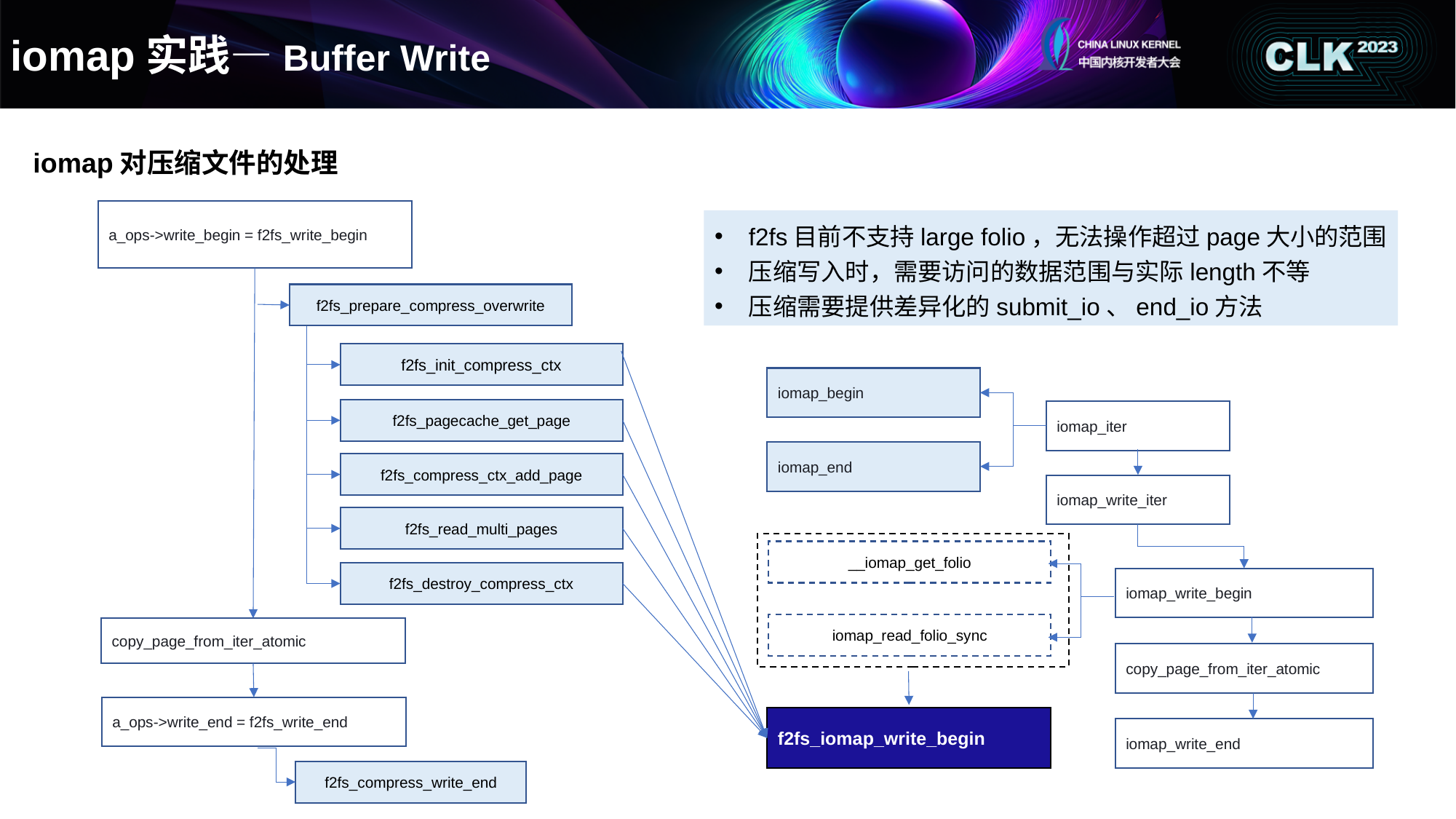

iomap实践—Buffer Write
iomap对压缩文件的处理
a_ops->write_begin = f2fs_write_begin
f2fs目前不支持large folio，无法操作超过page大小的范围
压缩写入时，需要访问的数据范围与实际length不等
压缩需要提供差异化的submit_io、end_io方法
f2fs_prepare_compress_overwrite
f2fs_init_compress_ctx
iomap_begin
f2fs_pagecache_get_page
iomap_iter
iomap_end
f2fs_compress_ctx_add_page
iomap_write_iter
f2fs_read_multi_pages

__iomap_get_folio
f2fs_destroy_compress_ctx
iomap_write_begin
iomap_read_folio_sync
copy_page_from_iter_atomic
copy_page_from_iter_atomic
a_ops->write_end = f2fs_write_end
f2fs_iomap_write_begin
iomap_write_end
f2fs_compress_write_end